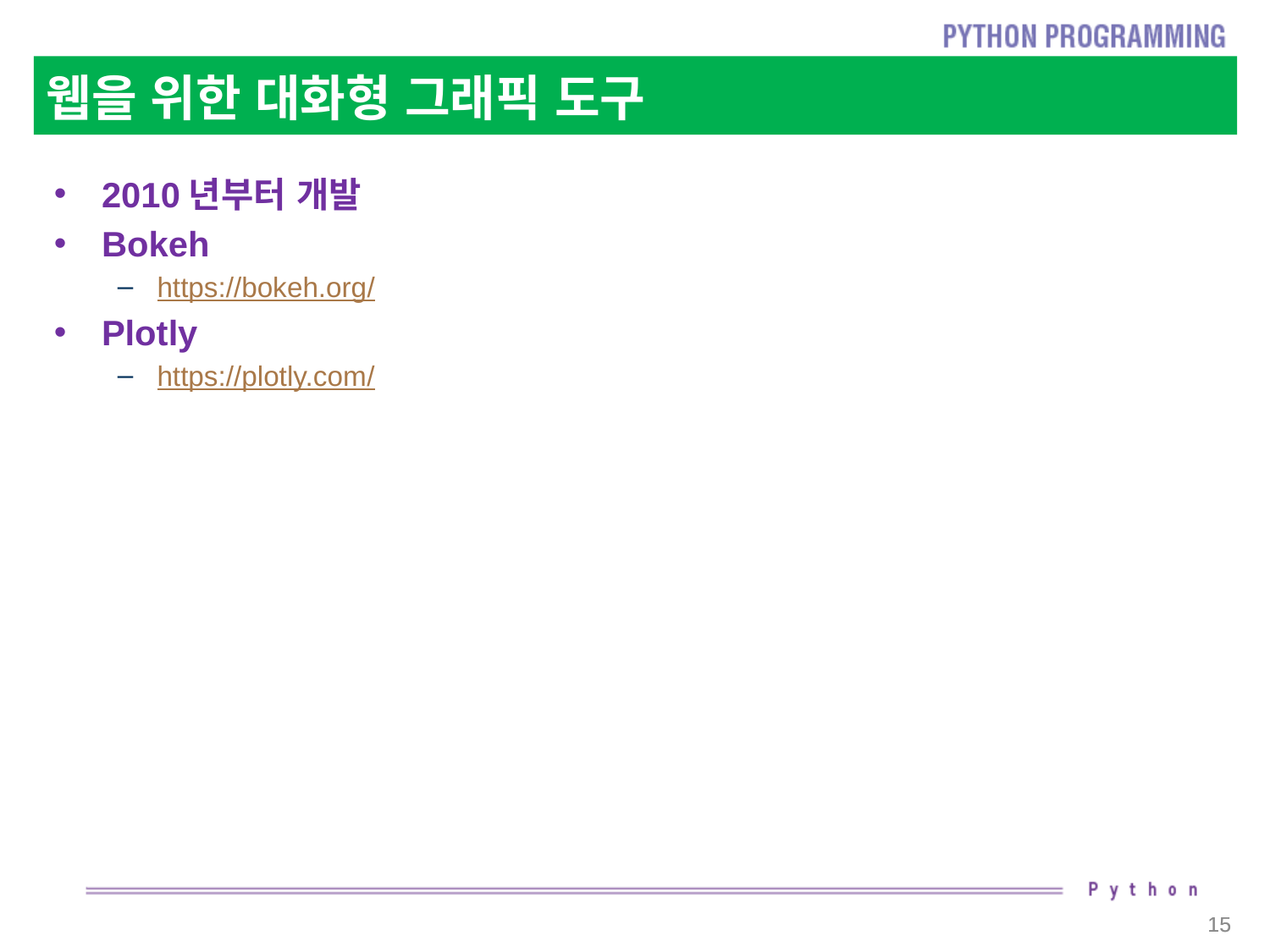

# 웹을 위한 대화형 그래픽 도구
2010년부터 개발
Bokeh
https://bokeh.org/
Plotly
https://plotly.com/
15